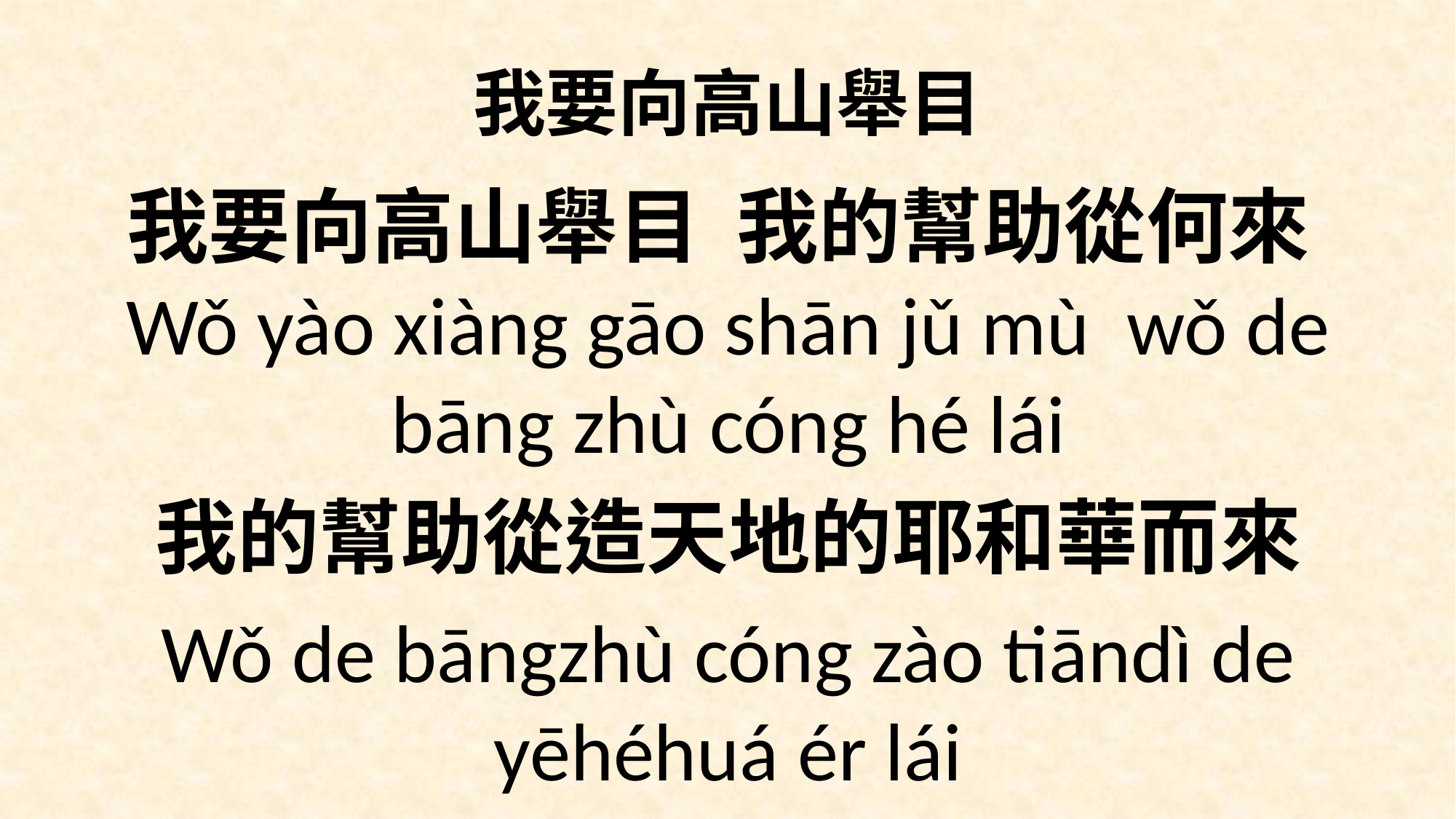

# 我要向高山舉目
我要向高山舉目  我的幫助從何來Wǒ yào xiàng gāo shān jǔ mù  wǒ de bāng zhù cóng hé lái
我的幫助從造天地的耶和華而來
Wǒ de bāngzhù cóng zào tiāndì de yēhéhuá ér lái